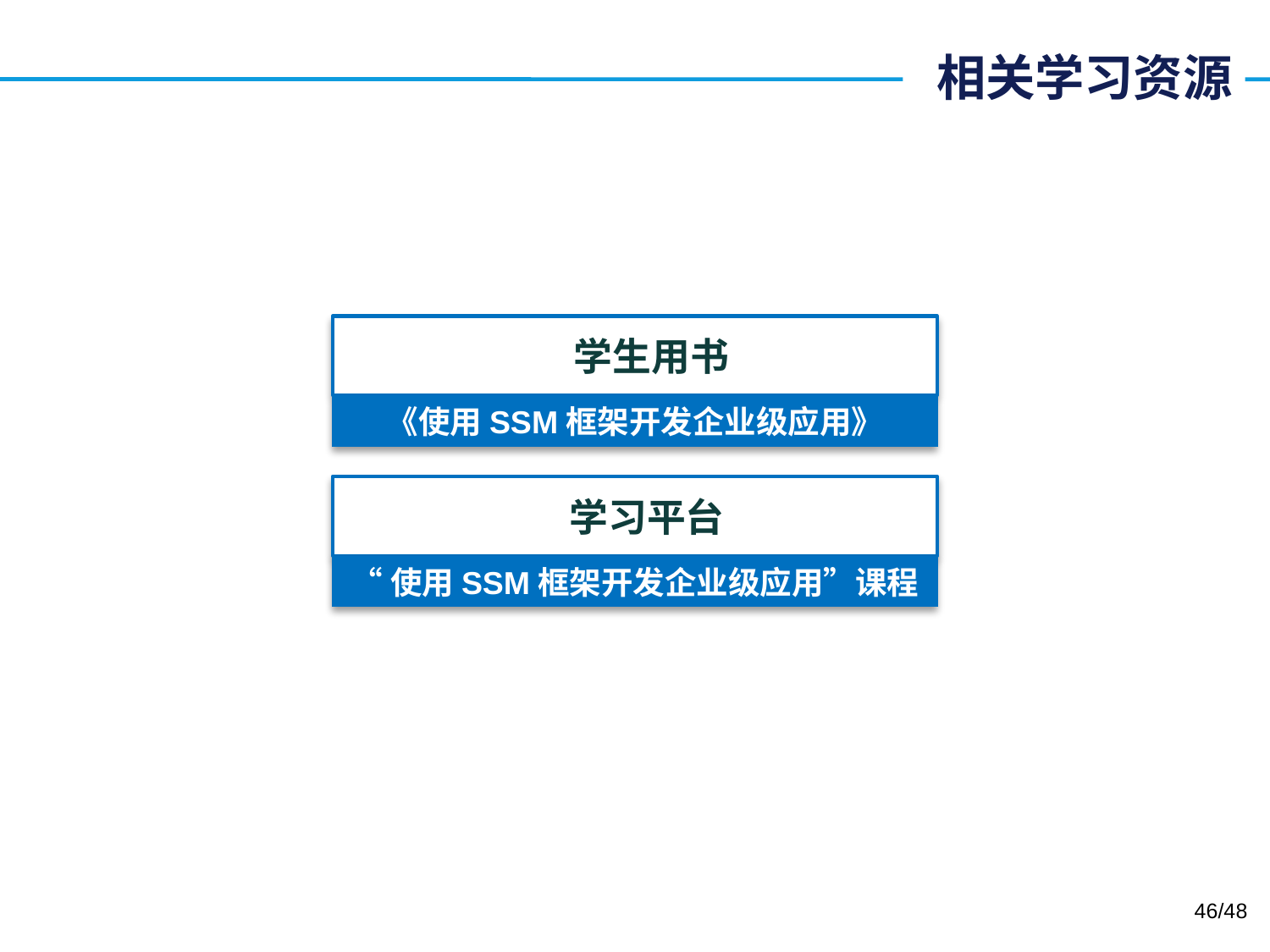

# 相关学习资源

   学生用书
《使用SSM框架开发企业级应用》
  学习平台
“使用SSM框架开发企业级应用”课程
46/48